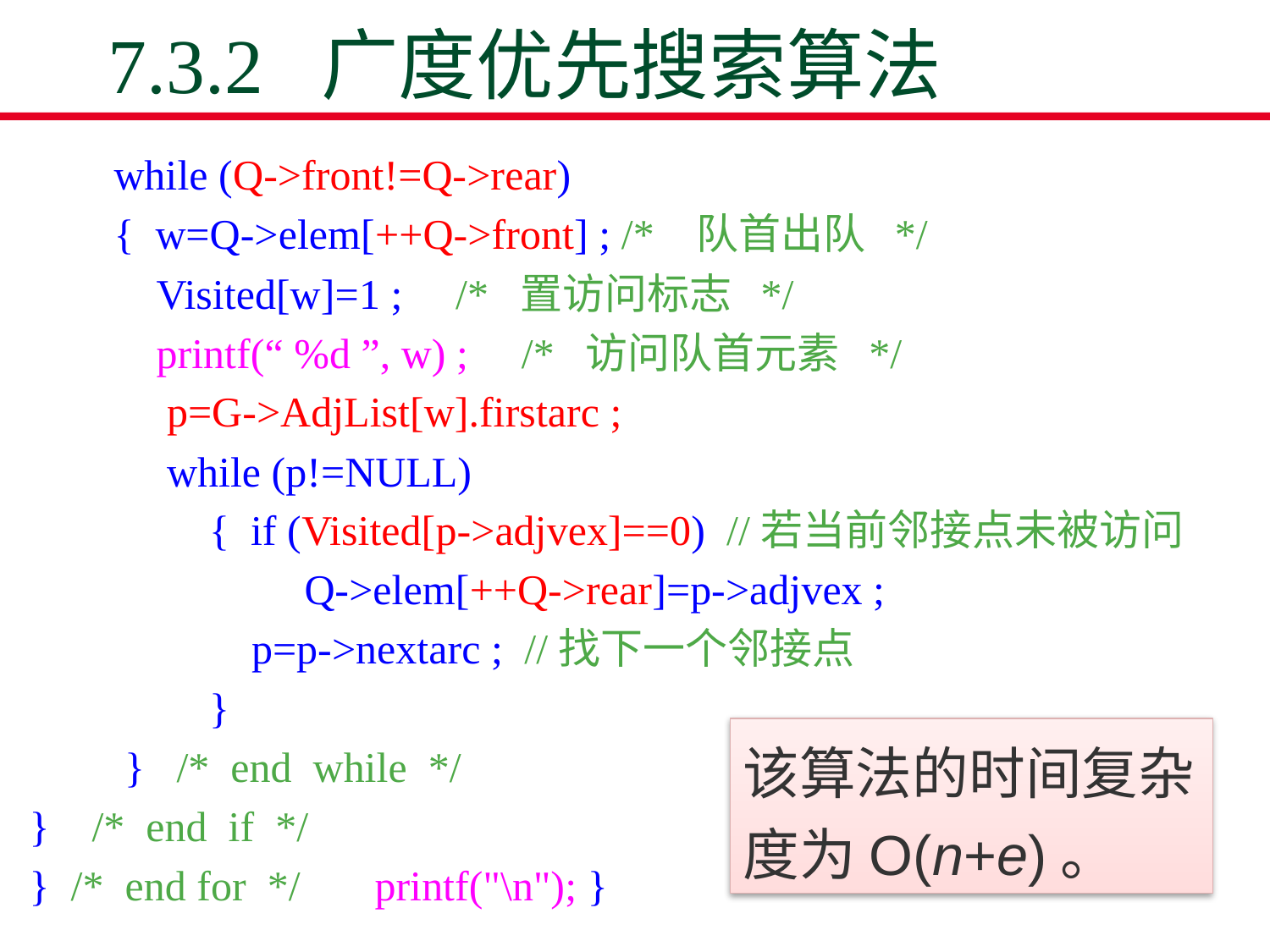

# 7.3.2  广度优先搜索算法
        while (Q->front!=Q->rear)
        {  w=Q->elem[++Q->front] ; /*   队首出队  */
            Visited[w]=1 ;     /*  置访问标志  */
            printf(“ %d ”, w) ;     /*  访问队首元素  */
             p=G->AdjList[w].firstarc ;
             while (p!=NULL)
                 {  if (Visited[p->adjvex]==0)  //若当前邻接点未被访问
                          Q->elem[++Q->rear]=p->adjvex ;
                     p=p->nextarc ;  //找下一个邻接点
                 }
         }   /*  end  while  */
}    /*  end  if  */
}  /*  end for  */       printf("\n"); }
该算法的时间复杂度为O(n+e)。